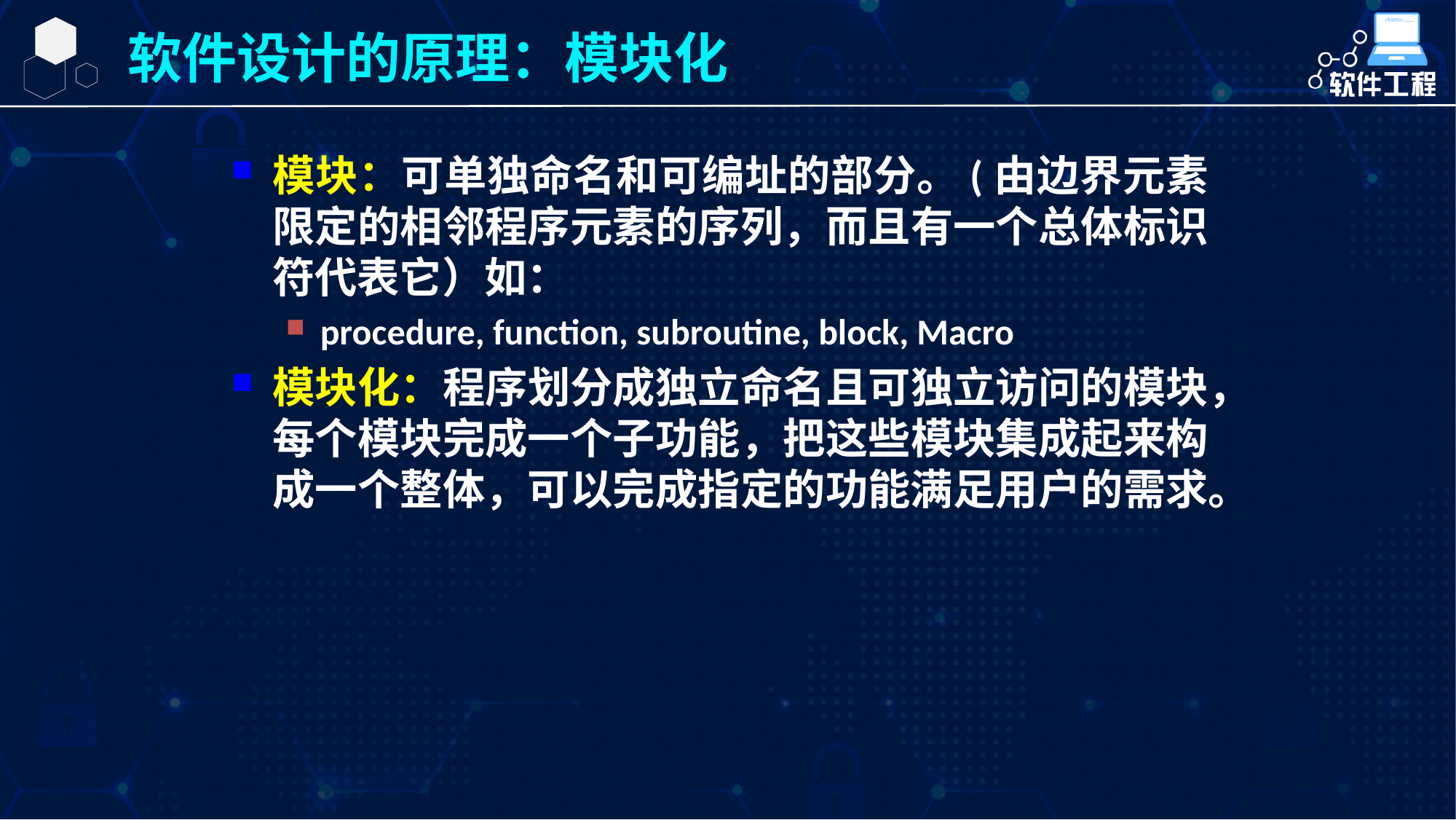

软件设计的原理：模块化
模块：可单独命名和可编址的部分。(由边界元素限定的相邻程序元素的序列，而且有一个总体标识符代表它）如：
procedure, function, subroutine, block, Macro
模块化：程序划分成独立命名且可独立访问的模块，每个模块完成一个子功能，把这些模块集成起来构成一个整体，可以完成指定的功能满足用户的需求。